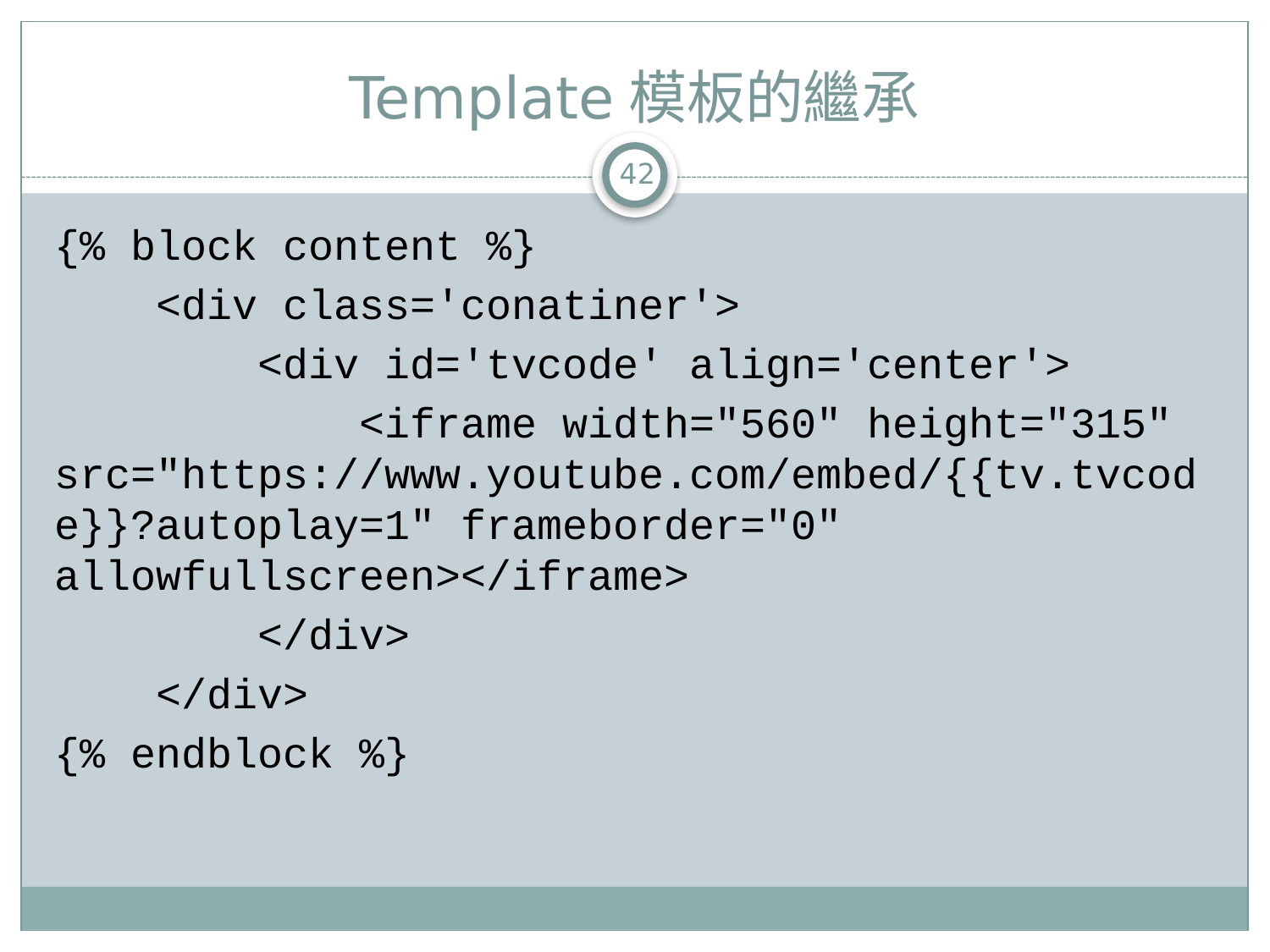

# Template模板的繼承
42
{% block content %}
    <div class='conatiner'>
        <div id='tvcode' align='center'>
            <iframe width="560" height="315" src="https://www.youtube.com/embed/{{tv.tvcode}}?autoplay=1" frameborder="0" allowfullscreen></iframe>
        </div>
    </div>
{% endblock %}